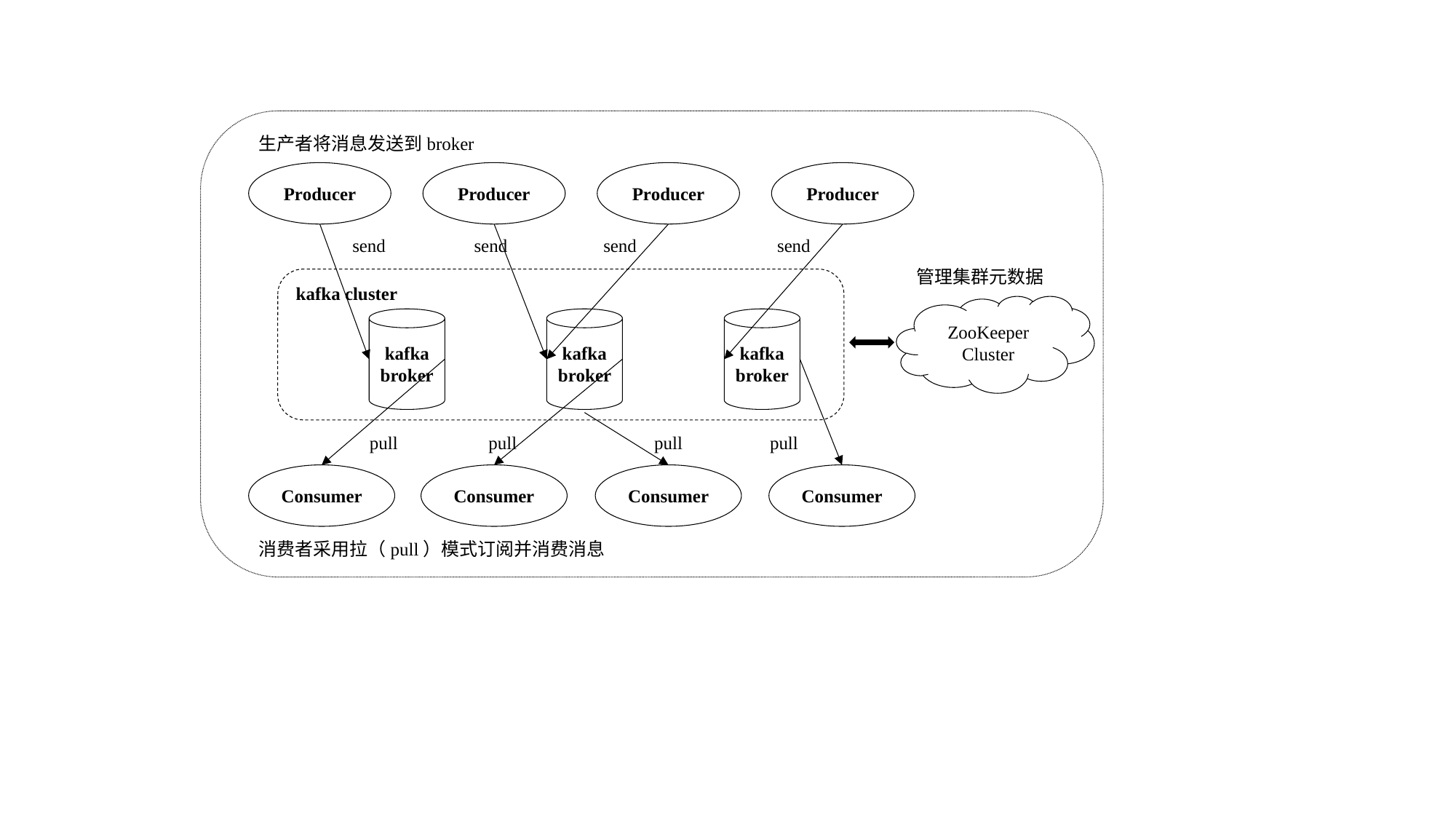

生产者将消息发送到broker
Producer
Producer
Producer
Producer
send
send
send
send
管理集群元数据
kafka cluster
ZooKeeper
Cluster
kafka
broker
kafka
broker
kafka
broker

pull
pull
pull
pull
Consumer
Consumer
Consumer
Consumer
消费者采用拉（pull）模式订阅并消费消息